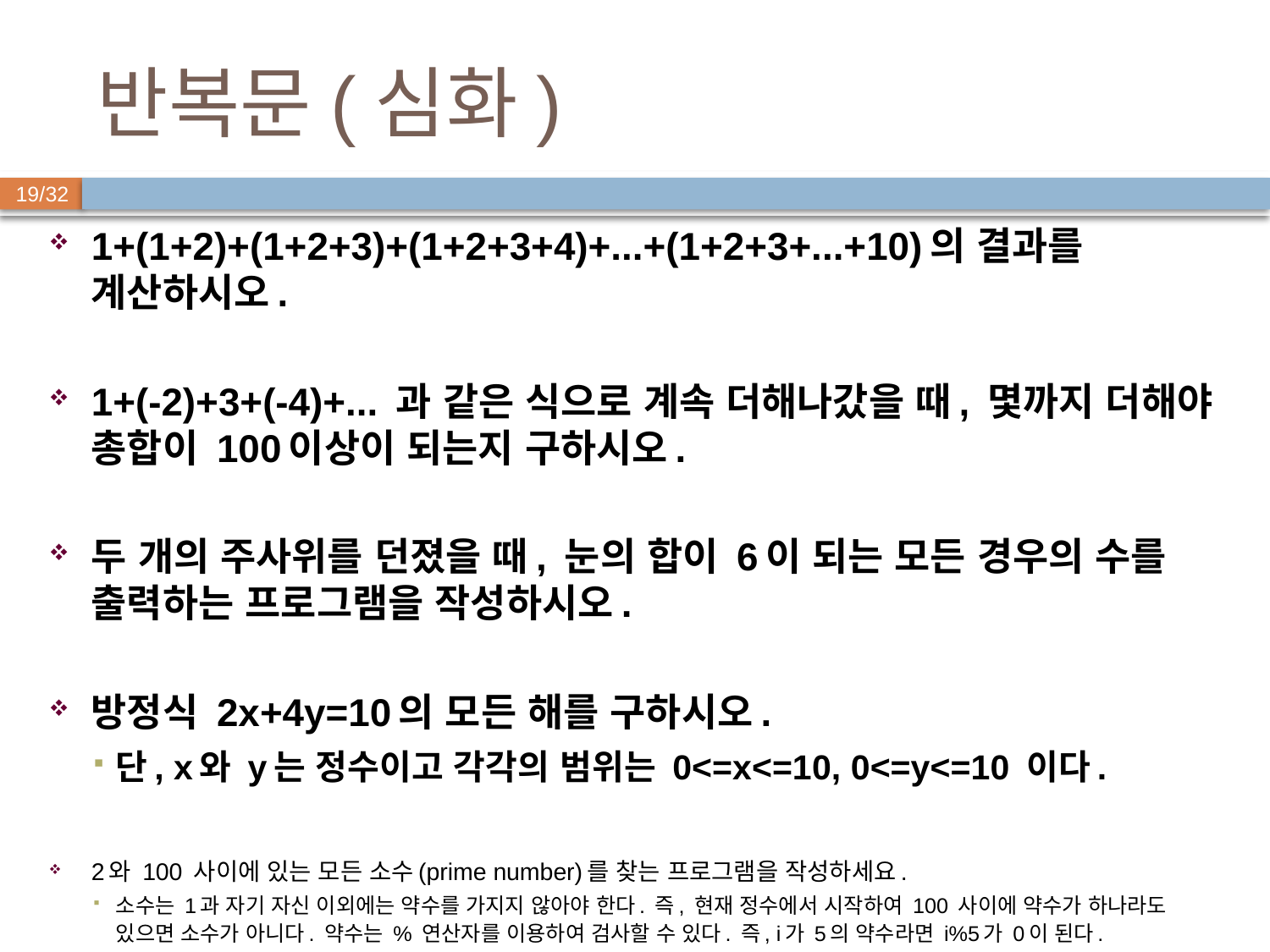

# 반복문(심화)
1+(1+2)+(1+2+3)+(1+2+3+4)+...+(1+2+3+...+10)의 결과를 계산하시오.

1+(-2)+3+(-4)+... 과 같은 식으로 계속 더해나갔을 때, 몇까지 더해야 총합이 100이상이 되는지 구하시오.

두 개의 주사위를 던졌을 때, 눈의 합이 6이 되는 모든 경우의 수를 출력하는 프로그램을 작성하시오.

방정식 2x+4y=10의 모든 해를 구하시오.
단, x와 y는 정수이고 각각의 범위는 0<=x<=10, 0<=y<=10 이다.

2와 100 사이에 있는 모든 소수(prime number)를 찾는 프로그램을 작성하세요.
소수는 1과 자기 자신 이외에는 약수를 가지지 않아야 한다. 즉, 현재 정수에서 시작하여 100 사이에 약수가 하나라도 있으면 소수가 아니다. 약수는 % 연산자를 이용하여 검사할 수 있다. 즉, i가 5의 약수라면 i%5가 0이 된다.